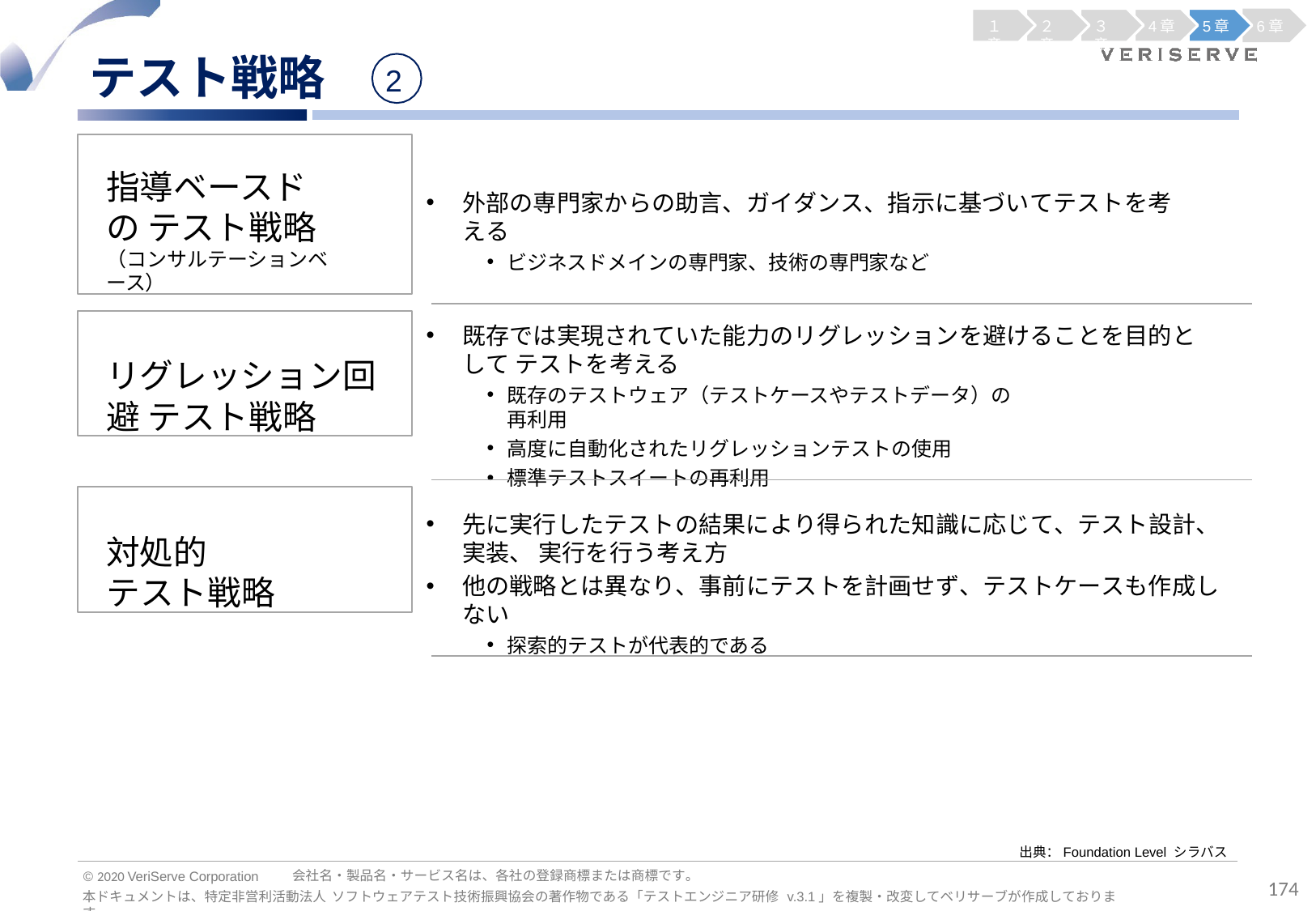

１章
２章
３章
4章
5章
6章
テスト戦略

2

指導ベースドの テスト戦略
（コンサルテーションベース）
外部の専門家からの助言、ガイダンス、指示に基づいてテストを考える
ビジネスドメインの専門家、技術の専門家など

リグレッション回避 テスト戦略
既存では実現されていた能力のリグレッションを避けることを目的として テストを考える
既存のテストウェア（テストケースやテストデータ）の再利用
高度に自動化されたリグレッションテストの使用
標準テストスイートの再利用

対処的
テスト戦略
先に実行したテストの結果により得られた知識に応じて、テスト設計、実装、 実行を行う考え方
他の戦略とは異なり、事前にテストを計画せず、テストケースも作成しない
探索的テストが代表的である

出典：Foundation Level シラバス
会社名・製品名・サービス名は、各社の登録商標または商標です。
© 2020 VeriServe Corporation
174
本ドキュメントは、特定非営利活動法人 ソフトウェアテスト技術振興協会の著作物である「テストエンジニア研修 v.3.1」を複製・改変してベリサーブが作成しております。